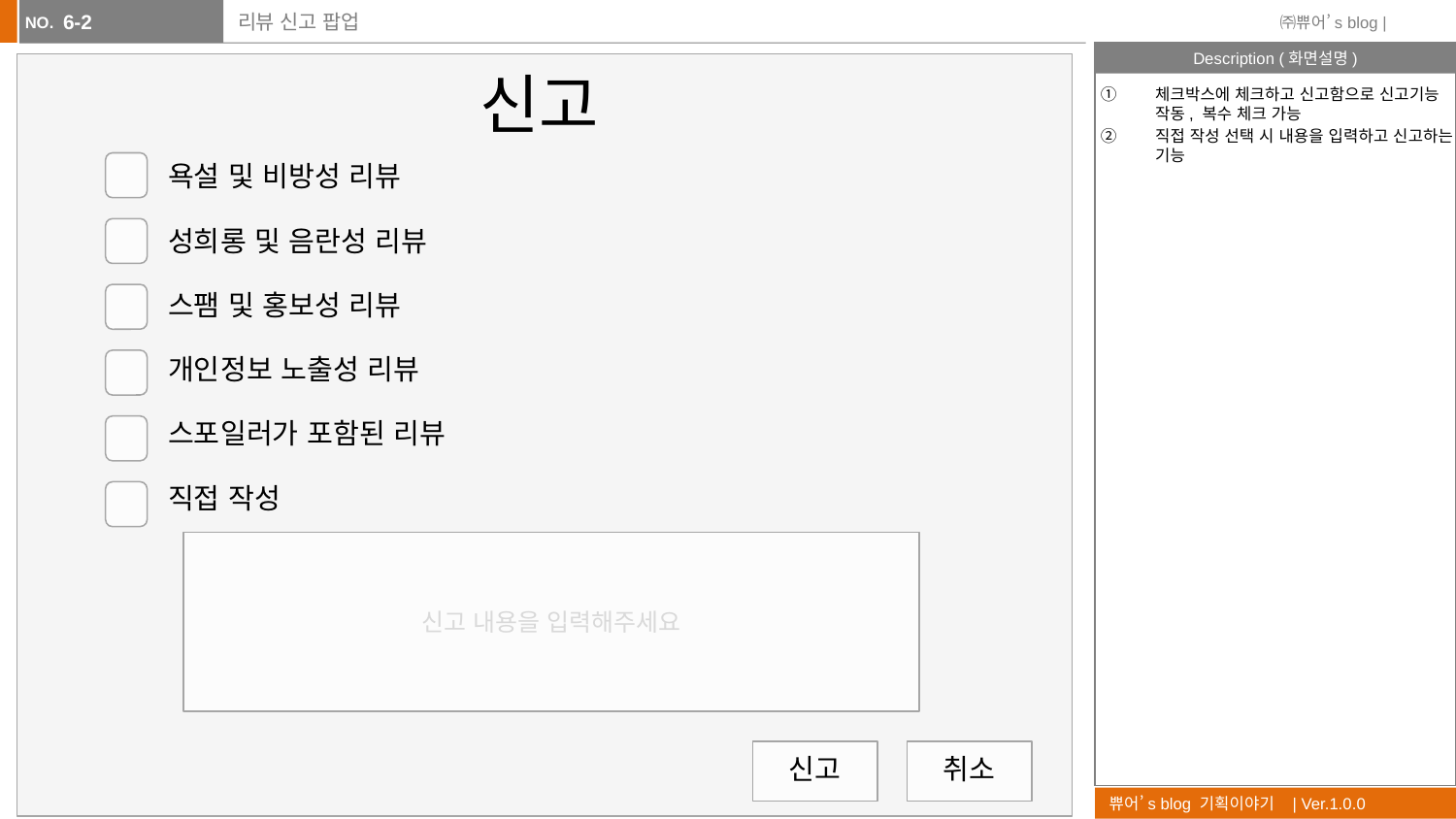

6-2
# 리뷰 신고 팝업

신고
욕설 및 비방성 리뷰

성희롱 및 음란성 리뷰

스팸 및 홍보성 리뷰

개인정보 노출성 리뷰

스포일러가 포함된 리뷰

직접 작성

신고 내용을 입력해주세요

신고
취소
체크박스에 체크하고 신고함으로 신고기능 작동, 복수 체크 가능
직접 작성 선택 시 내용을 입력하고 신고하는 기능